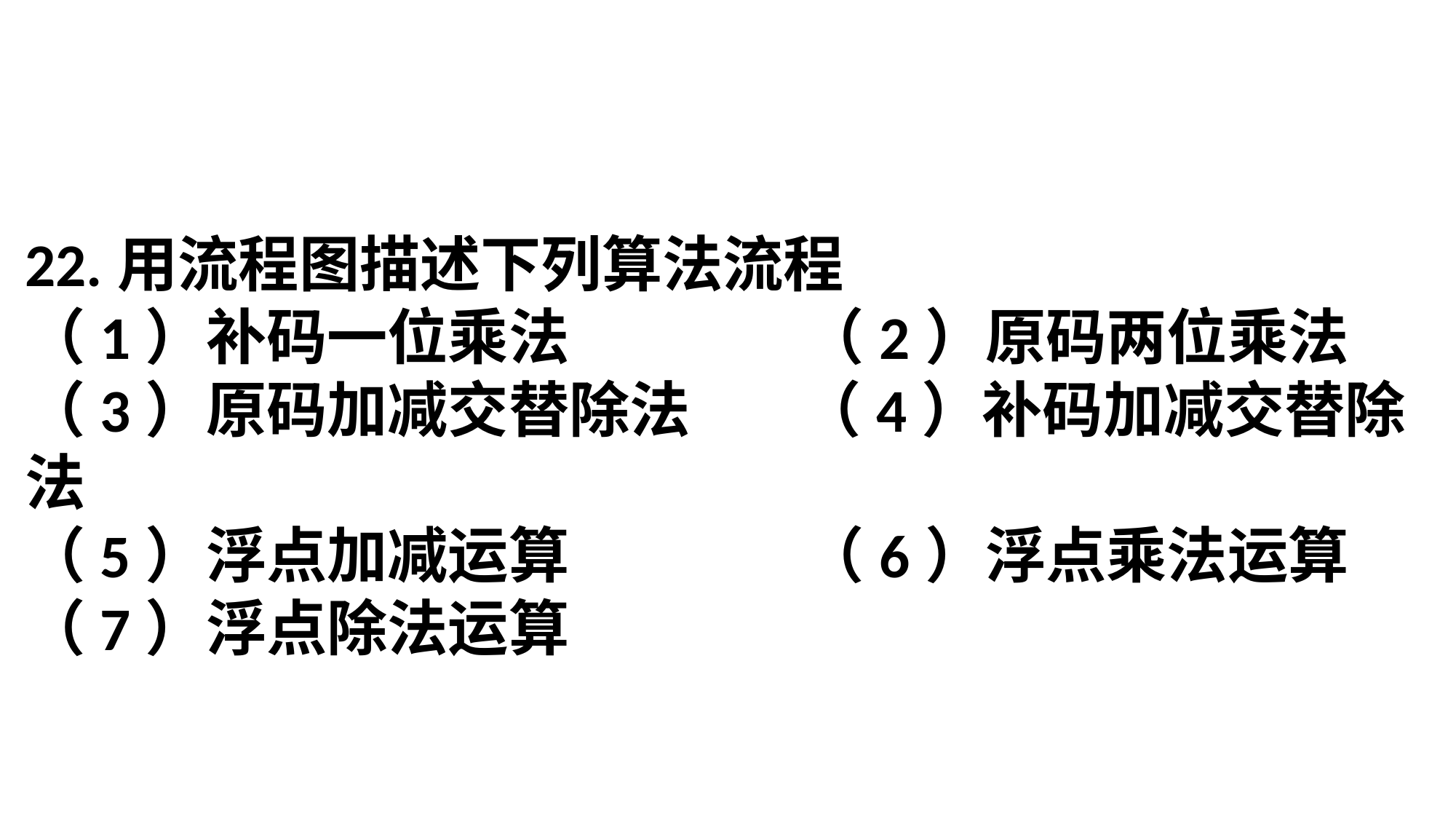

22.用流程图描述下列算法流程
（1）补码一位乘法                 （2）原码两位乘法
（3）原码加减交替除法        （4）补码加减交替除法
（5）浮点加减运算                 （6）浮点乘法运算
（7）浮点除法运算